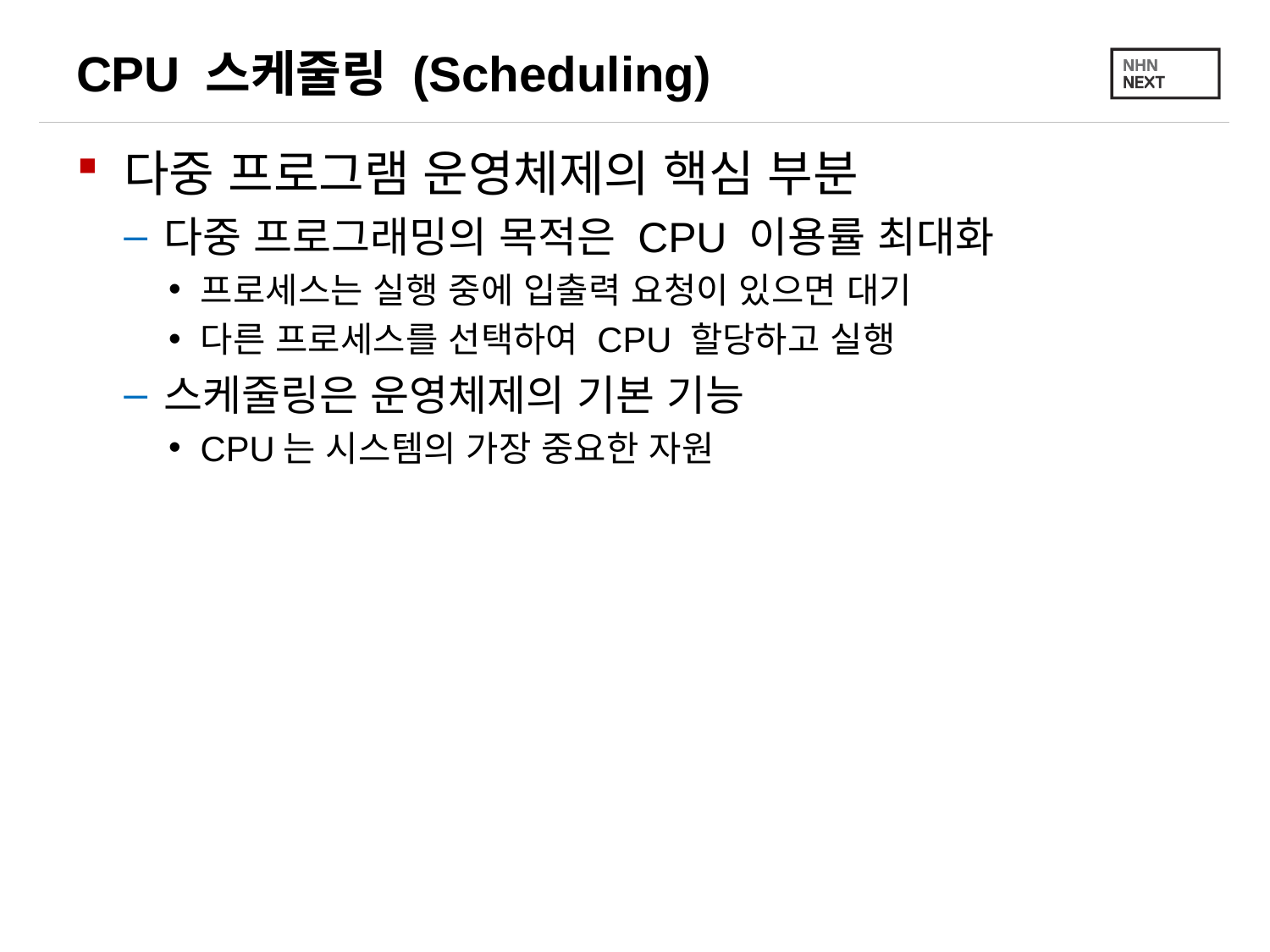

# CPU 스케줄링 (Scheduling)
다중 프로그램 운영체제의 핵심 부분
다중 프로그래밍의 목적은 CPU 이용률 최대화
프로세스는 실행 중에 입출력 요청이 있으면 대기
다른 프로세스를 선택하여 CPU 할당하고 실행
스케줄링은 운영체제의 기본 기능
CPU는 시스템의 가장 중요한 자원